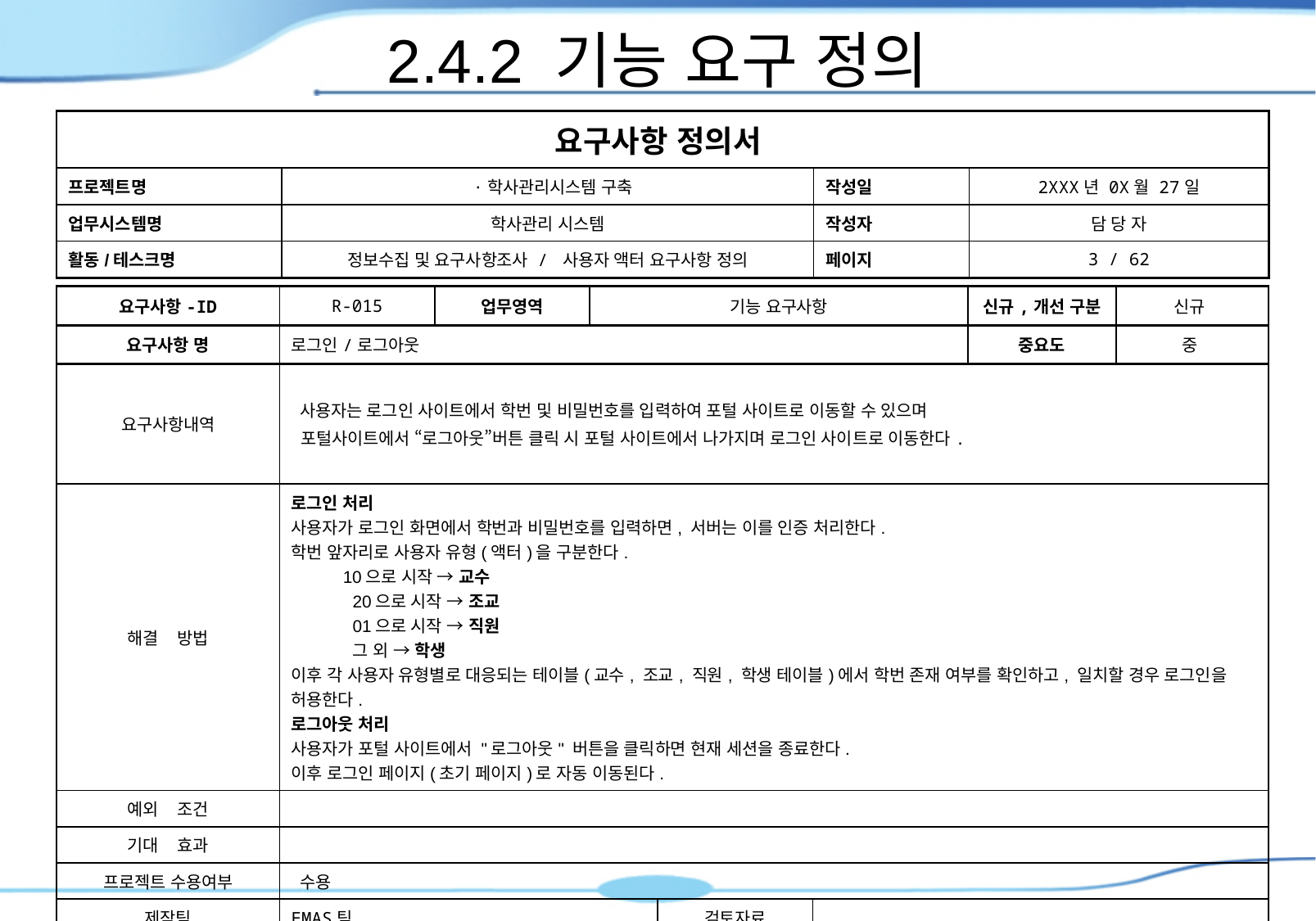

2.4.2 기능 요구 정의
| 요구사항 정의서 |  |  |  |
| --- | --- | --- | --- |
| 프로젝트명 | ·학사관리시스템 구축 | 작성일 | 2XXX년 0X월 27일 |
| 업무시스템명 | 학사관리 시스템 | 작성자 | 담 당 자 |
| 활동/테스크명 | 정보수집 및 요구사항조사 / 사용자 액터 요구사항 정의 | 페이지 | 3 / 62 |
| 요구사항-ID | R-015 | 업무영역 | 기능 요구사항 |  |  | 신규,개선 구분 | 신규 |
| --- | --- | --- | --- | --- | --- | --- | --- |
| 요구사항 명 | 로그인/로그아웃 |  |  |  |  | 중요도 | 중 |
| 요구사항내역 | 사용자는 로그인 사이트에서 학번 및 비밀번호를 입력하여 포털 사이트로 이동할 수 있으며 포털사이트에서 “로그아웃”버튼 클릭 시 포털 사이트에서 나가지며 로그인 사이트로 이동한다. |  |  |  |  |  |  |
| 해결 방법 | 로그인 처리 사용자가 로그인 화면에서 학번과 비밀번호를 입력하면, 서버는 이를 인증 처리한다. 학번 앞자리로 사용자 유형(액터)을 구분한다. 10으로 시작 → 교수 20으로 시작 → 조교 01으로 시작 → 직원 그 외 → 학생 이후 각 사용자 유형별로 대응되는 테이블(교수, 조교, 직원, 학생 테이블)에서 학번 존재 여부를 확인하고, 일치할 경우 로그인을 허용한다. 로그아웃 처리 사용자가 포털 사이트에서 "로그아웃" 버튼을 클릭하면 현재 세션을 종료한다. 이후 로그인 페이지(초기 페이지)로 자동 이동된다. |  |  |  |  |  |  |
| 예외 조건 |  |  |  |  |  |  |  |
| 기대 효과 |  |  |  |  |  |  |  |
| 프로젝트 수용여부 | 수용 |  |  |  |  |  |  |
| 제작팀 | EMAS팀 |  |  | 검토자료 |  |  |  |
| 관련프로세스명 |  |  |  |  |  |  |  |